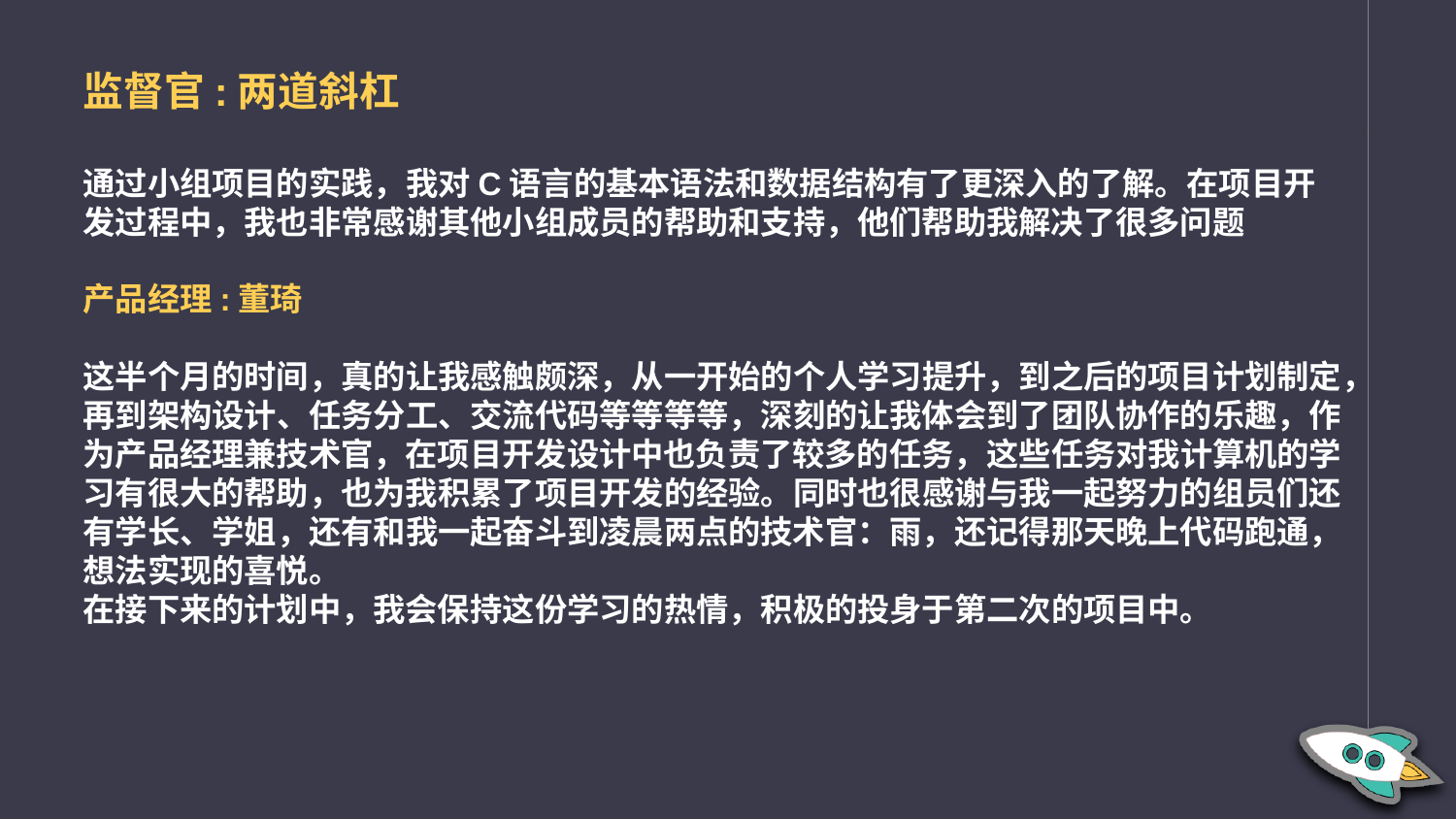

监督官:两道斜杠

通过小组项目的实践，我对C语言的基本语法和数据结构有了更深入的了解。在项目开发过程中，我也非常感谢其他小组成员的帮助和支持，他们帮助我解决了很多问题

产品经理:董琦

这半个月的时间，真的让我感触颇深，从一开始的个人学习提升，到之后的项目计划制定，再到架构设计、任务分工、交流代码等等等等，深刻的让我体会到了团队协作的乐趣，作为产品经理兼技术官，在项目开发设计中也负责了较多的任务，这些任务对我计算机的学习有很大的帮助，也为我积累了项目开发的经验。同时也很感谢与我一起努力的组员们还有学长、学姐，还有和我一起奋斗到凌晨两点的技术官：雨，还记得那天晚上代码跑通，想法实现的喜悦。
在接下来的计划中，我会保持这份学习的热情，积极的投身于第二次的项目中。